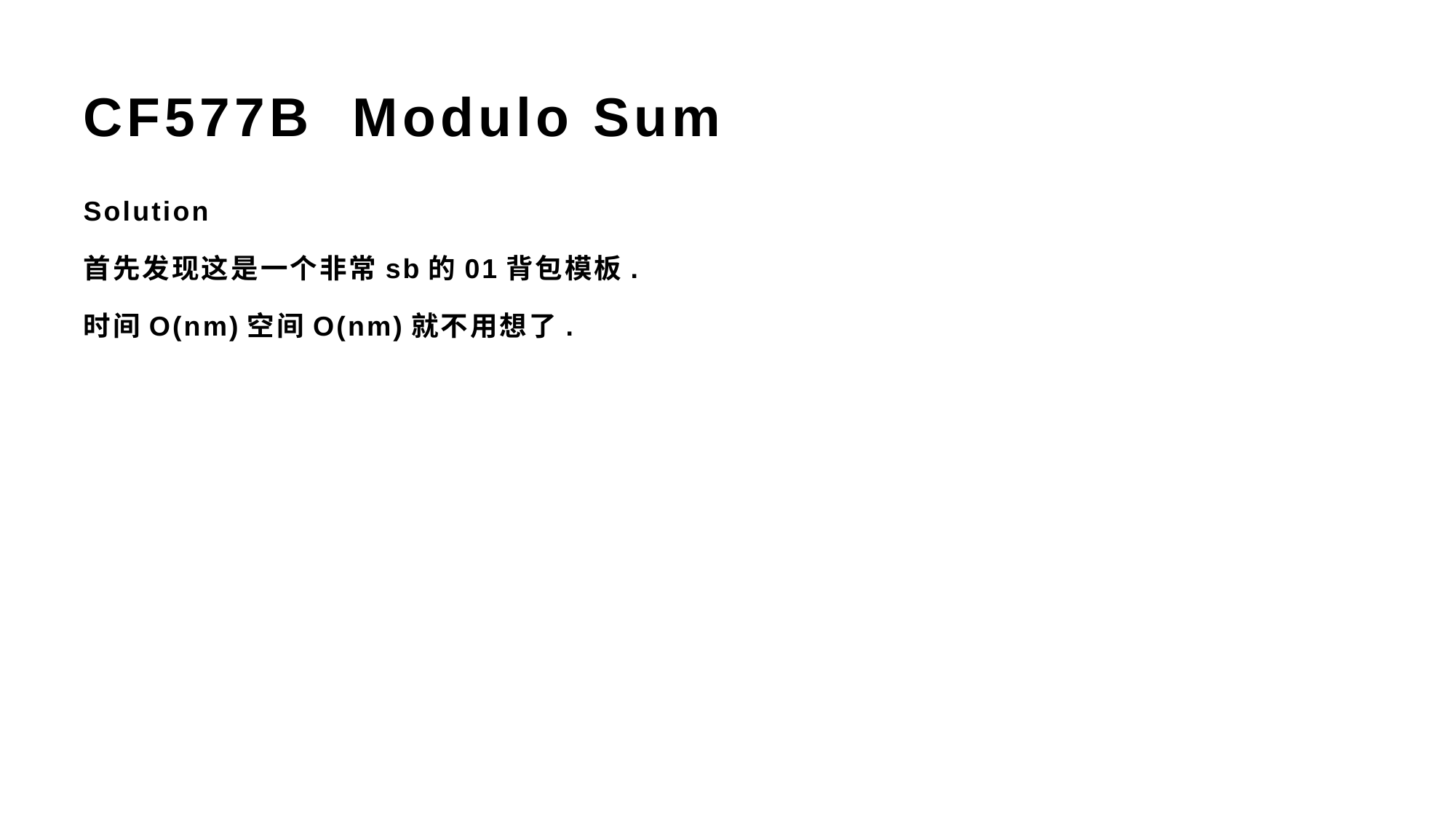

# CF577B  Modulo Sum
Solution
首先发现这是一个非常sb的01背包模板.
时间O(nm)空间O(nm)就不用想了.